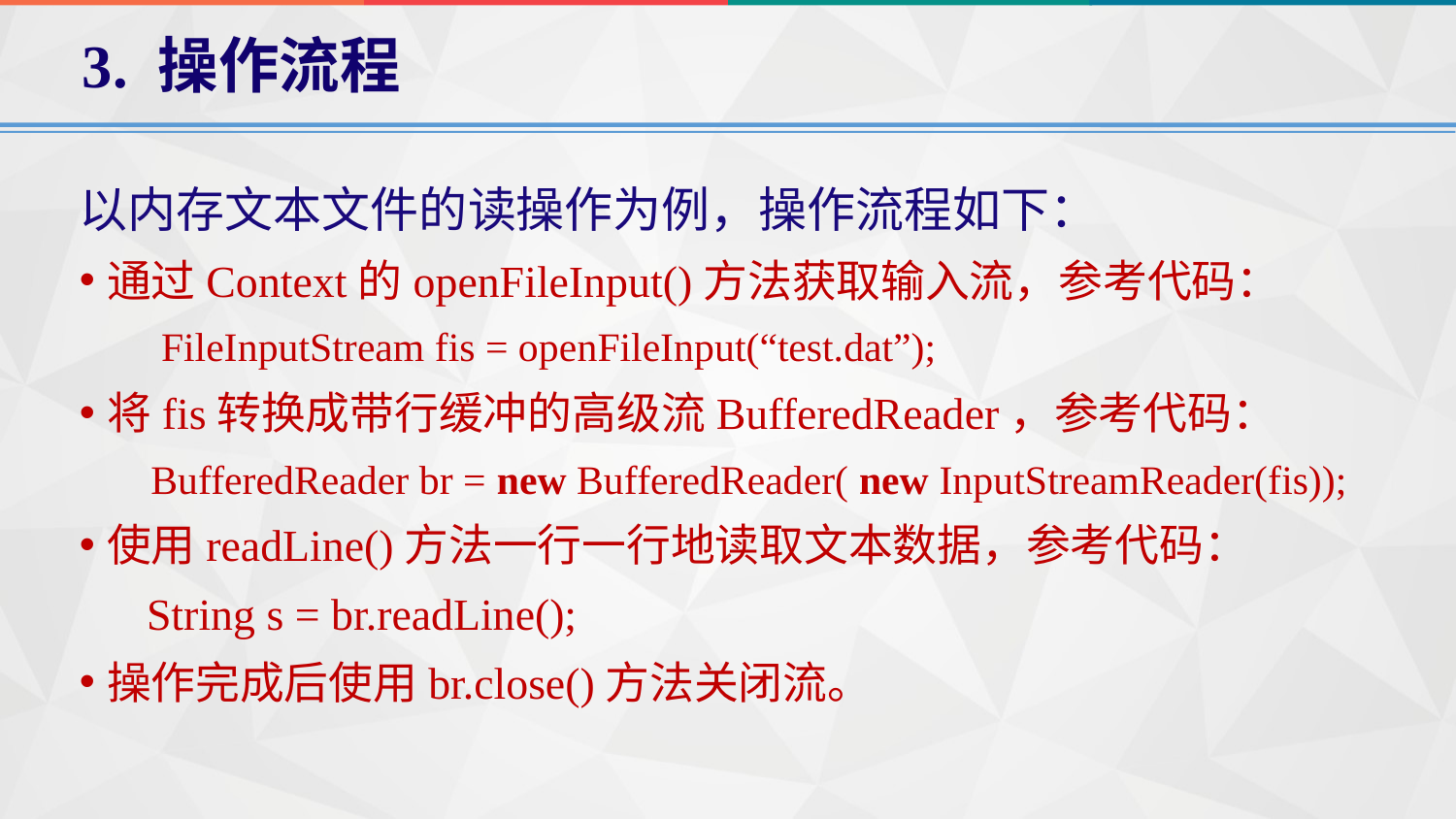

3. 操作流程
以内存文本文件的读操作为例，操作流程如下：
通过Context的openFileInput()方法获取输入流，参考代码：
        FileInputStream fis = openFileInput(“test.dat”);
将fis转换成带行缓冲的高级流BufferedReader，参考代码：
       BufferedReader br = new BufferedReader( new InputStreamReader(fis));
使用readLine()方法一行一行地读取文本数据，参考代码：
      String s = br.readLine();
操作完成后使用br.close()方法关闭流。